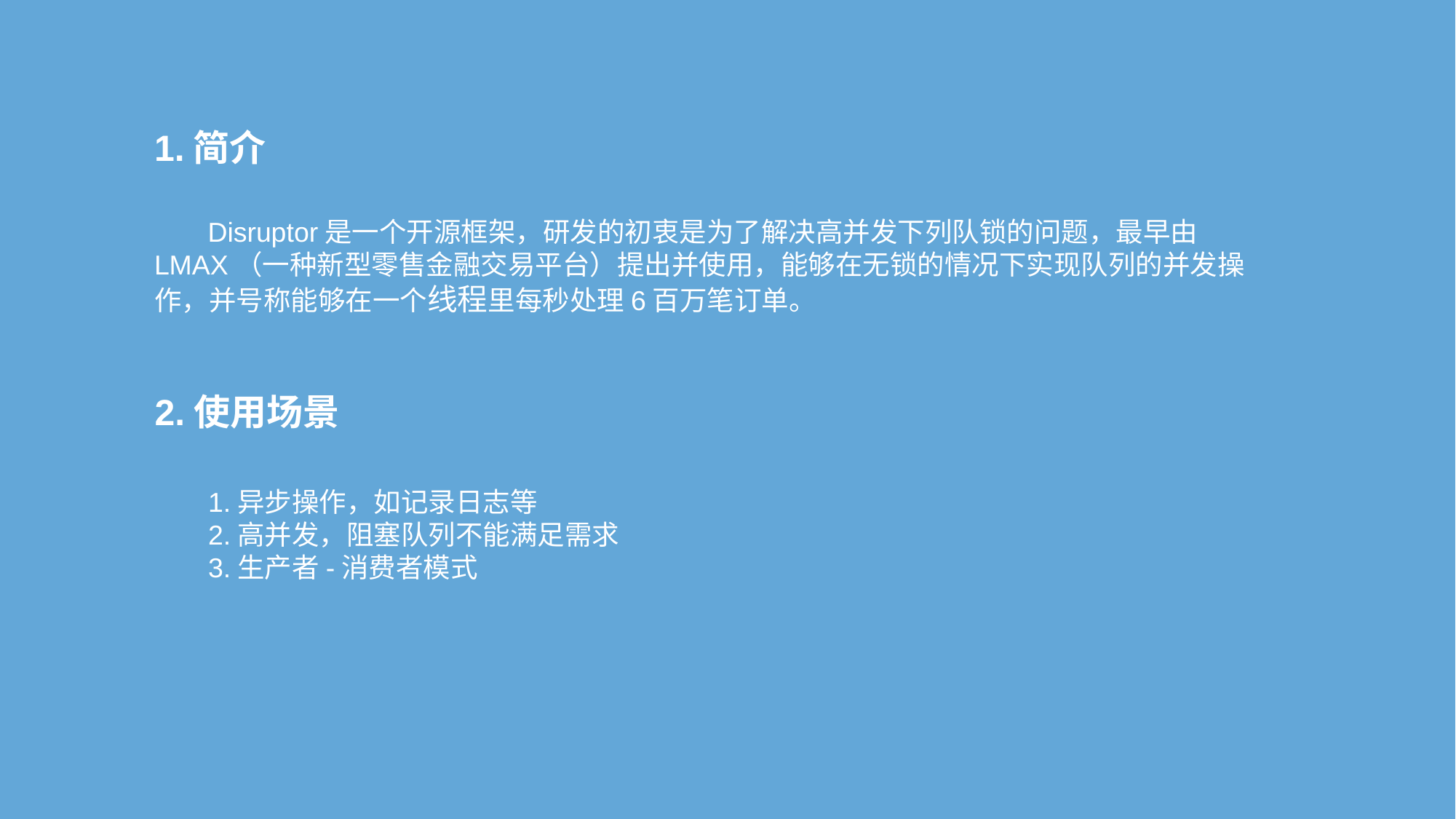

1.简介
       Disruptor是一个开源框架，研发的初衷是为了解决高并发下列队锁的问题，最早由LMAX（一种新型零售金融交易平台）提出并使用，能够在无锁的情况下实现队列的并发操作，并号称能够在一个线程里每秒处理6百万笔订单。
2.使用场景
       1.异步操作，如记录日志等
       2.高并发，阻塞队列不能满足需求
       3.生产者-消费者模式